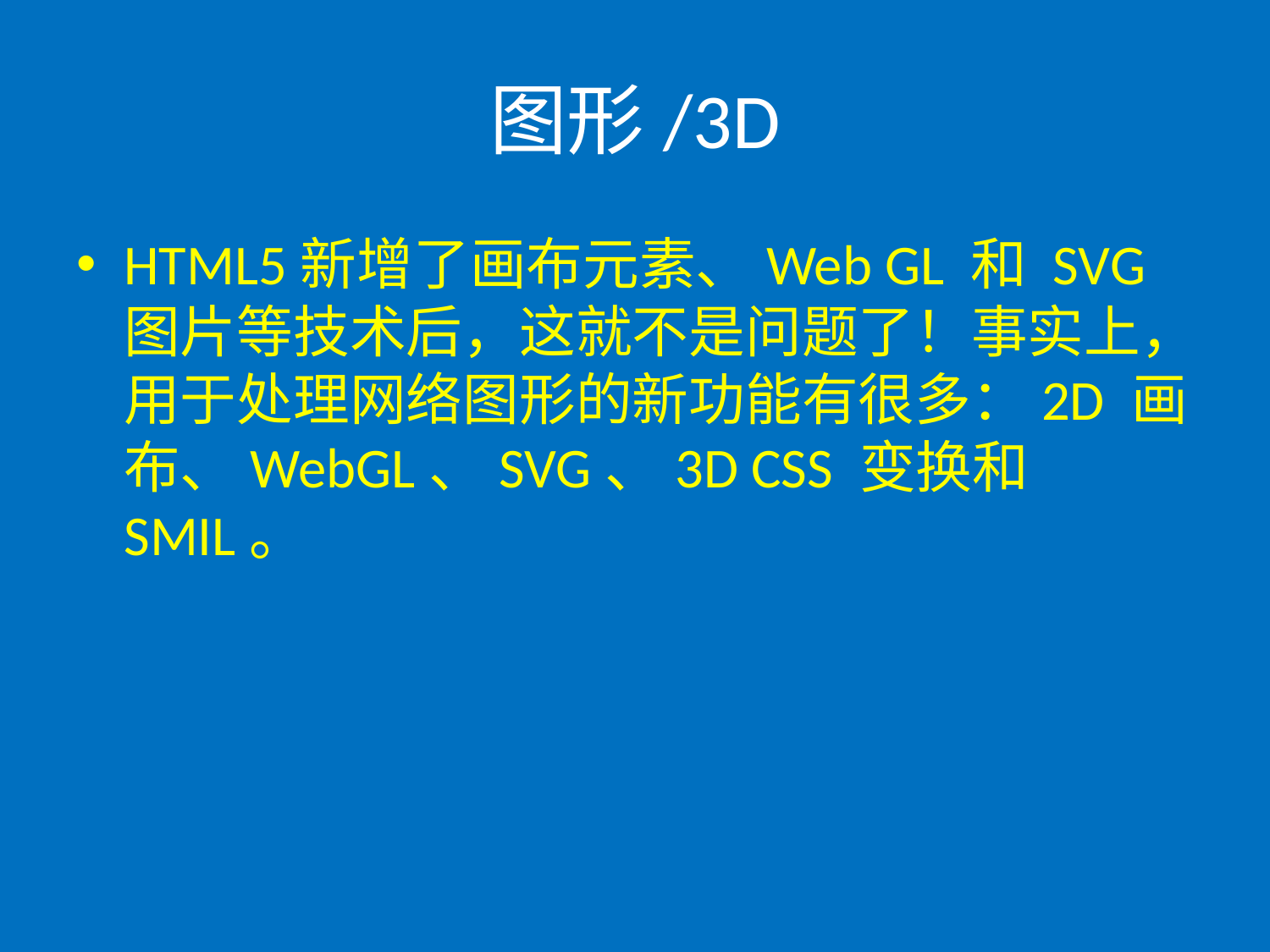

# 图形/3D
HTML5新增了画布元素、Web GL 和 SVG 图片等技术后，这就不是问题了！事实上，用于处理网络图形的新功能有很多：2D 画布、WebGL、SVG、3D CSS 变换和 SMIL。